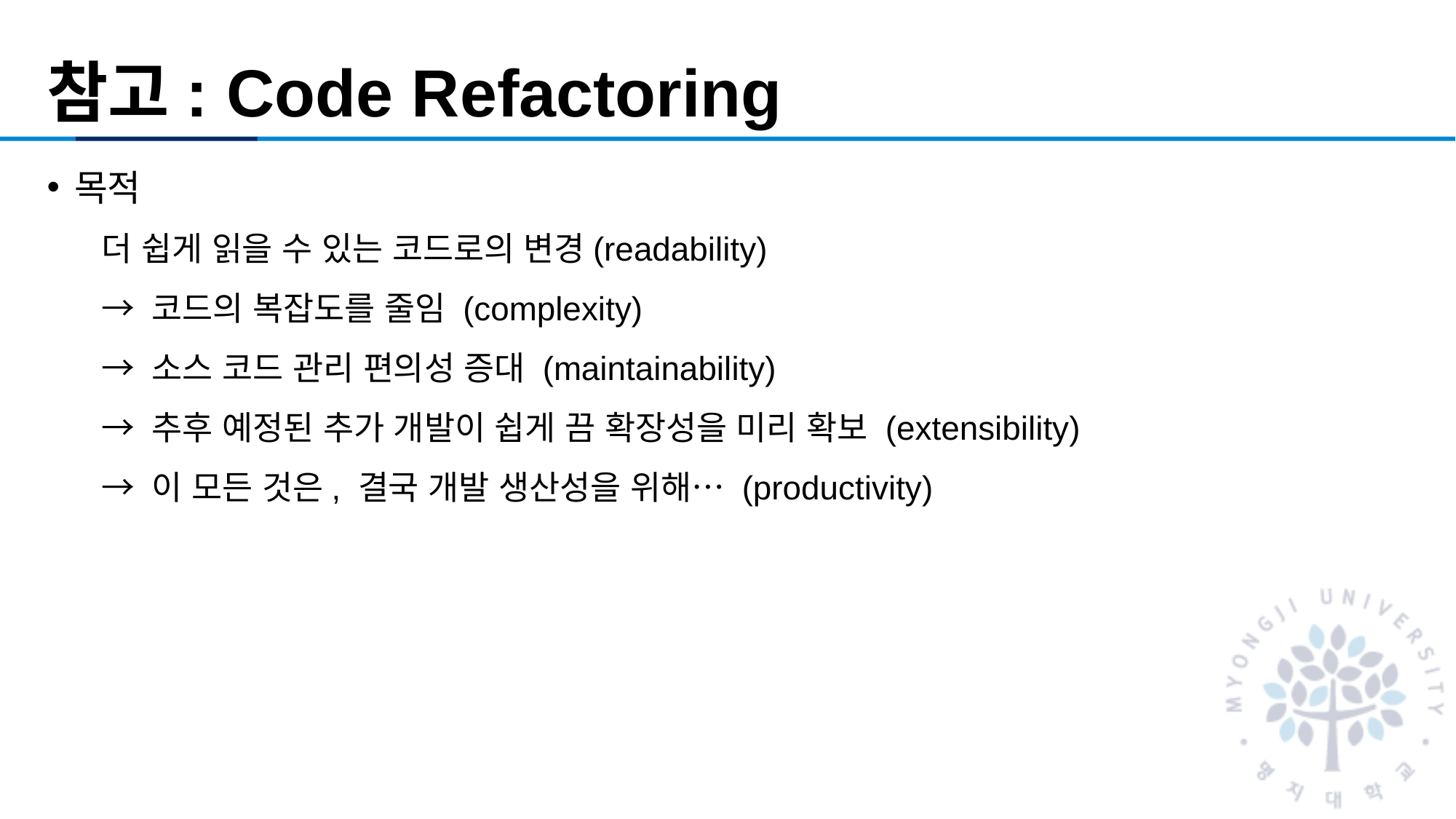

# 참고: Code Refactoring
목적
더 쉽게 읽을 수 있는 코드로의 변경(readability)
→ 코드의 복잡도를 줄임 (complexity)
→ 소스 코드 관리 편의성 증대 (maintainability)
→ 추후 예정된 추가 개발이 쉽게 끔 확장성을 미리 확보 (extensibility)
→ 이 모든 것은, 결국 개발 생산성을 위해… (productivity)